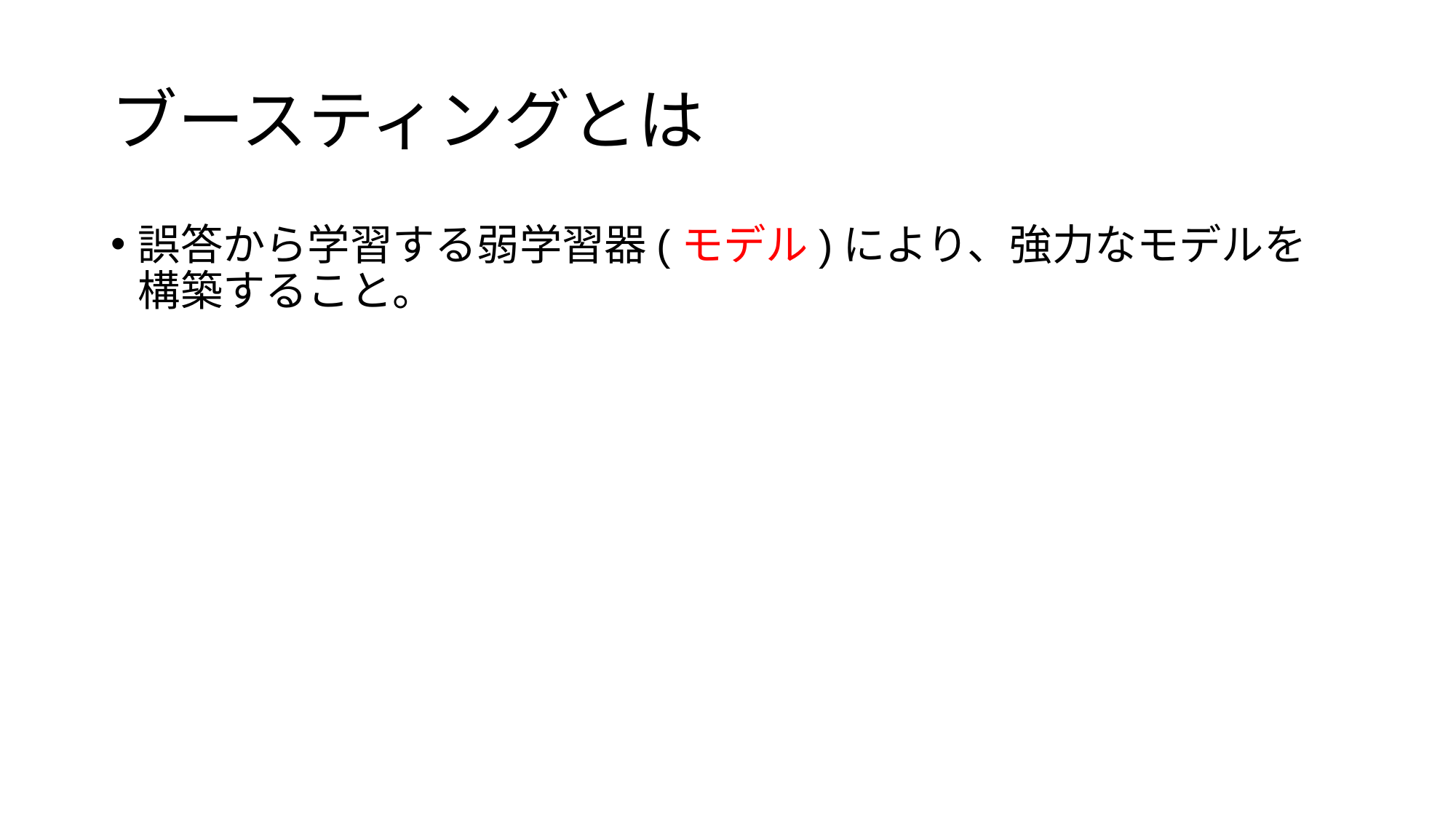

# ブースティングとは
誤答から学習する弱学習器(モデル)により、強力なモデルを構築すること。